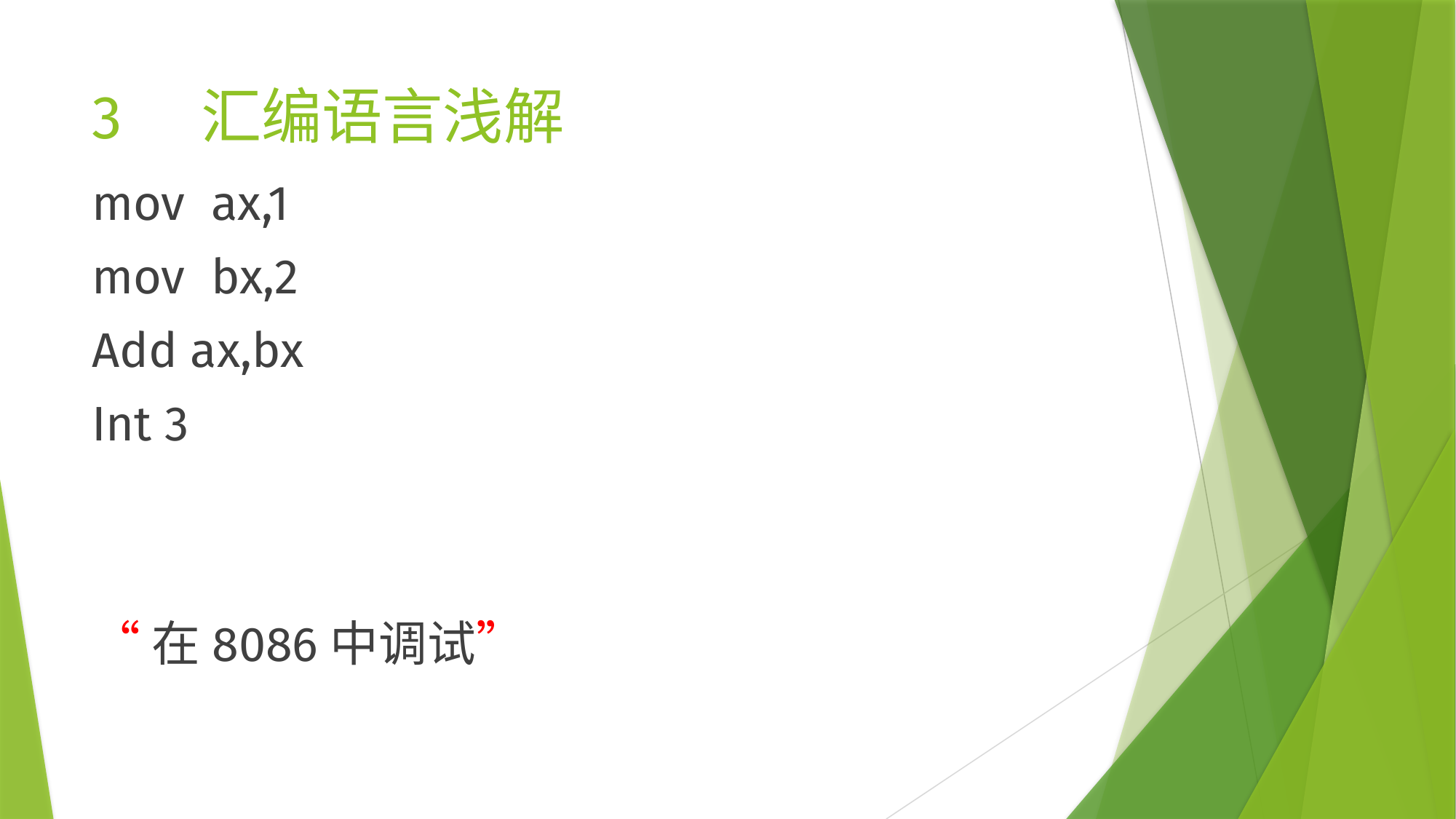

# 3	汇编语言浅解
mov  ax,1
mov  bx,2
Add ax,bx
Int 3

“在8086中调试”